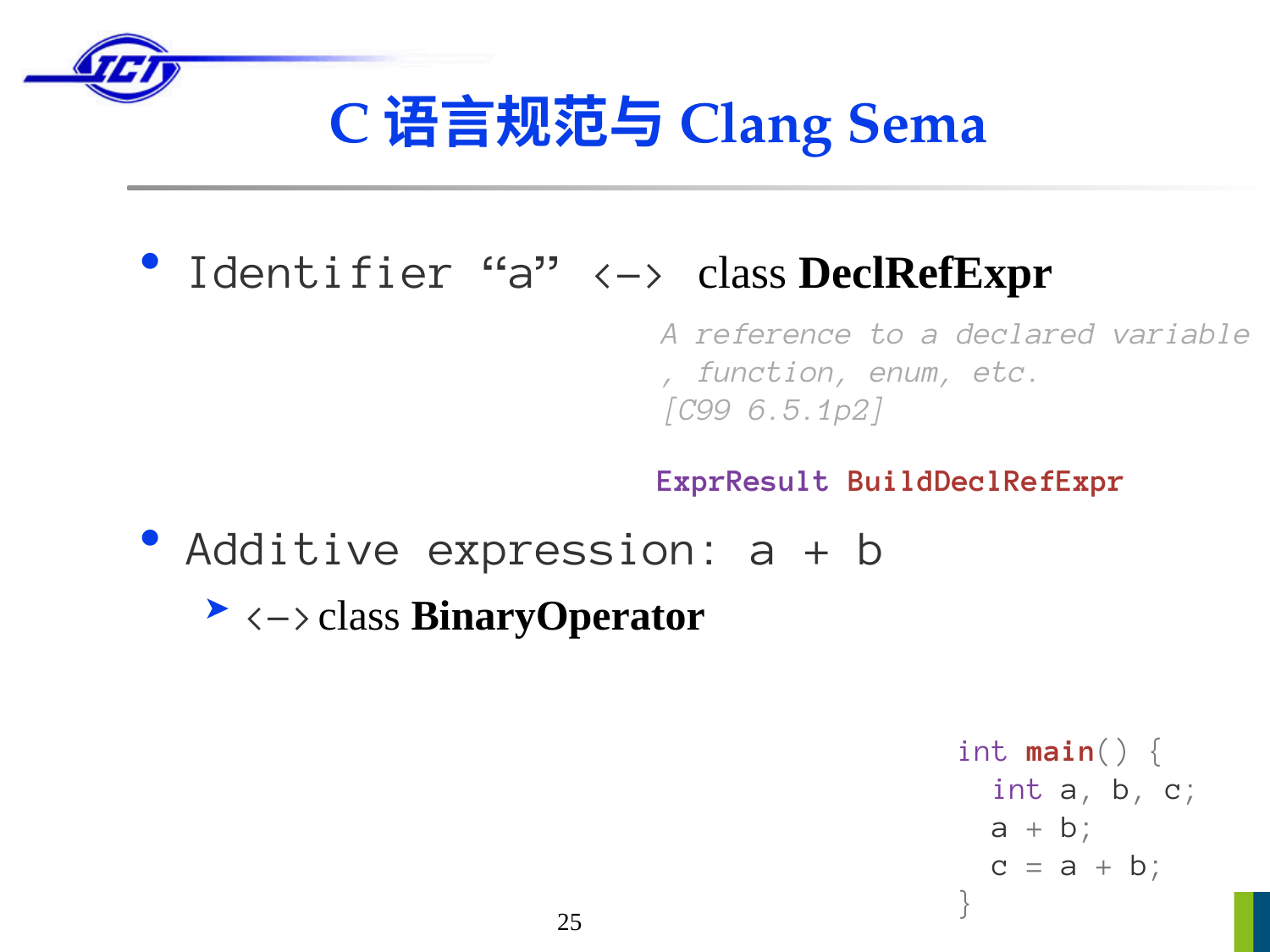

# C语言规范与Clang Sema
Identifier “a” <-> class DeclRefExpr

Additive expression: a + b
<->class BinaryOperator

A reference to a declared variable, function, enum, etc.
[C99 6.5.1p2]
 ExprResult BuildDeclRefExpr
int main() {
  int a, b, c;
  a + b;
  c = a + b;
}